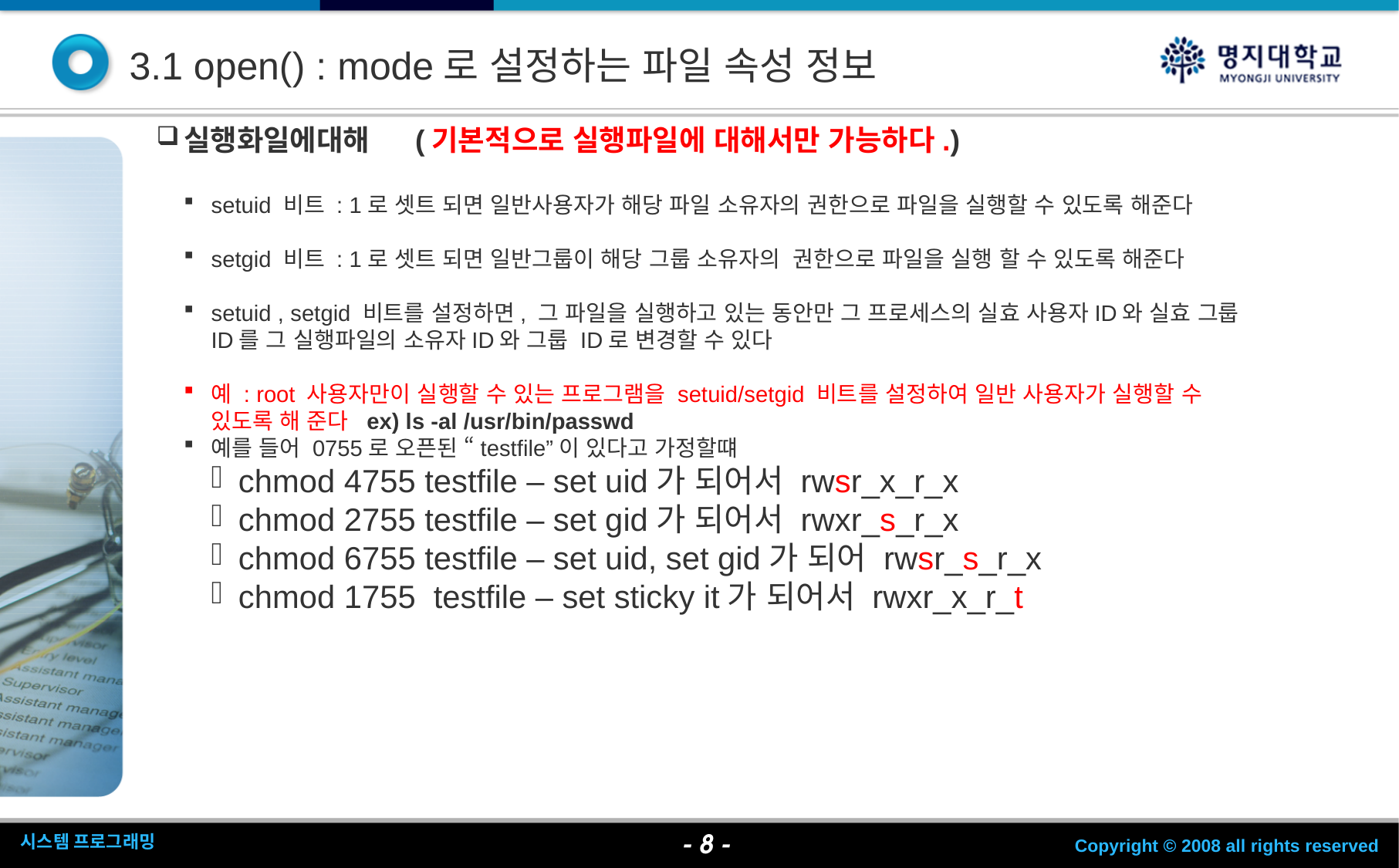

3.1 open() : mode로 설정하는 파일 속성 정보
실행화일에대해	(기본적으로 실행파일에 대해서만 가능하다.)

setuid 비트 : 1로 셋트 되면 일반사용자가 해당 파일 소유자의 권한으로 파일을 실행할 수 있도록 해준다

setgid 비트 : 1로 셋트 되면 일반그룹이 해당 그룹 소유자의  권한으로 파일을 실행 할 수 있도록 해준다

setuid , setgid 비트를 설정하면, 그 파일을 실행하고 있는 동안만 그 프로세스의 실효 사용자ID와 실효 그룹ID를 그 실행파일의 소유자ID와 그룹 ID로 변경할 수 있다

예 : root 사용자만이 실행할 수 있는 프로그램을 setuid/setgid 비트를 설정하여 일반 사용자가 실행할 수 있도록 해 준다  ex) ls -al /usr/bin/passwd
예를 들어 0755로 오픈된 “testfile”이 있다고 가정할떄
chmod 4755 testfile – set uid가 되어서 rwsr_x_r_x
chmod 2755 testfile – set gid가 되어서 rwxr_s_r_x
chmod 6755 testfile – set uid, set gid가 되어 rwsr_s_r_x
chmod 1755  testfile – set sticky it가 되어서 rwxr_x_r_t
- 8 -